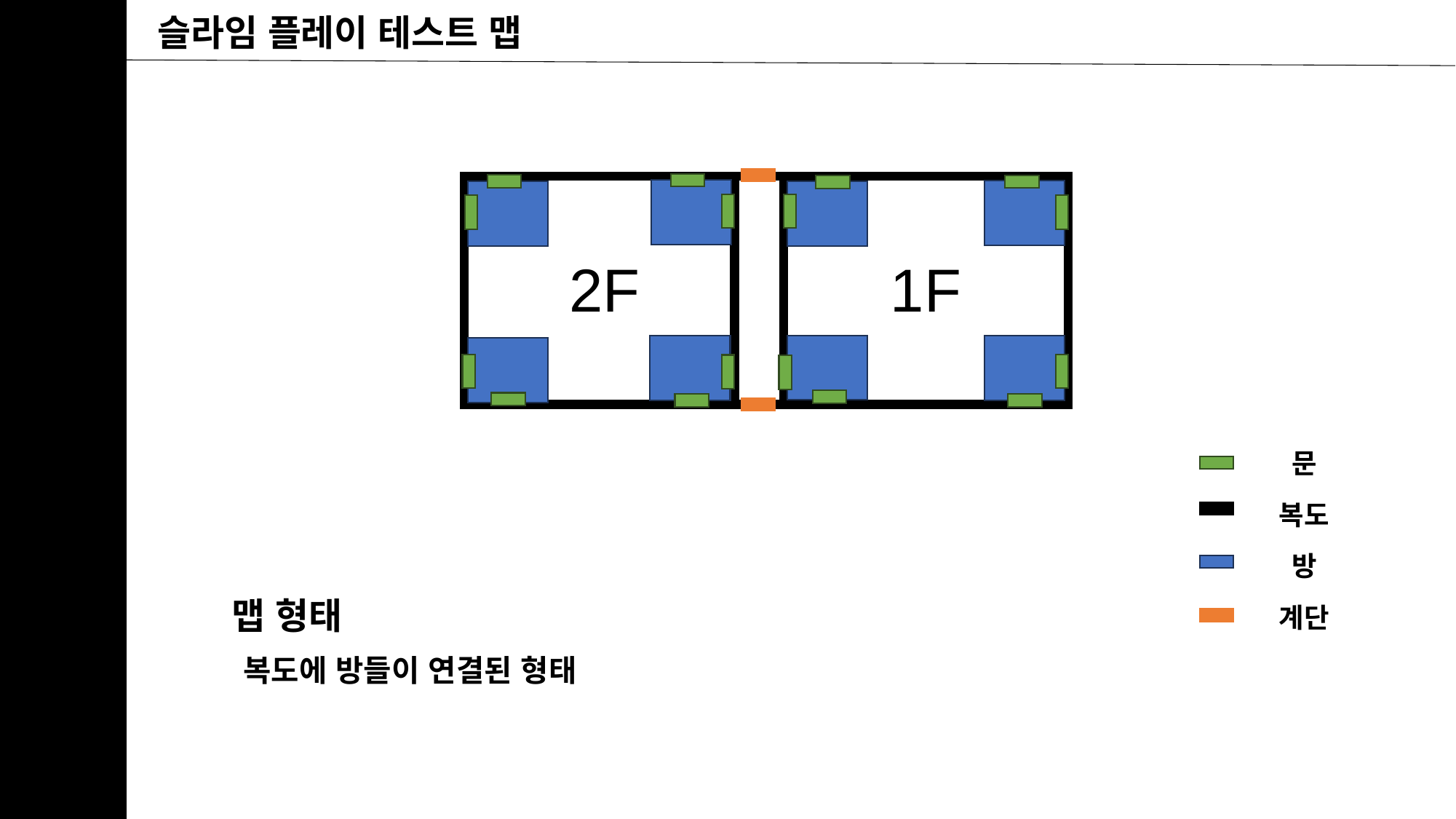

슬라임 플레이 테스트 맵

2F
1F

문

복도
방

맵 형태
계단

복도에 방들이 연결된 형태